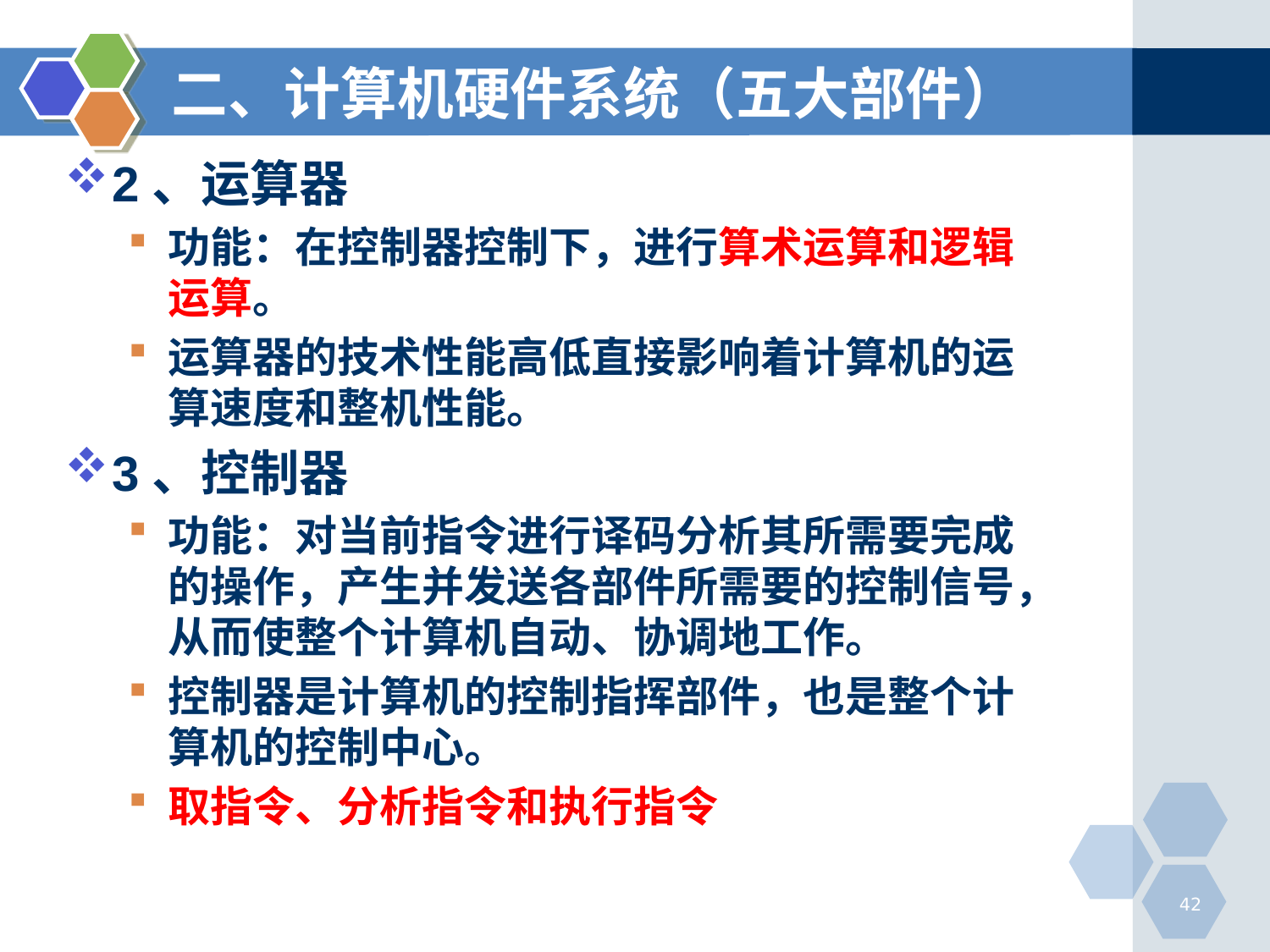

# 二、计算机硬件系统（五大部件）
2、运算器
功能：在控制器控制下，进行算术运算和逻辑运算。
运算器的技术性能高低直接影响着计算机的运算速度和整机性能。
3、控制器
功能：对当前指令进行译码分析其所需要完成的操作，产生并发送各部件所需要的控制信号，从而使整个计算机自动、协调地工作。
控制器是计算机的控制指挥部件，也是整个计算机的控制中心。
取指令、分析指令和执行指令
42